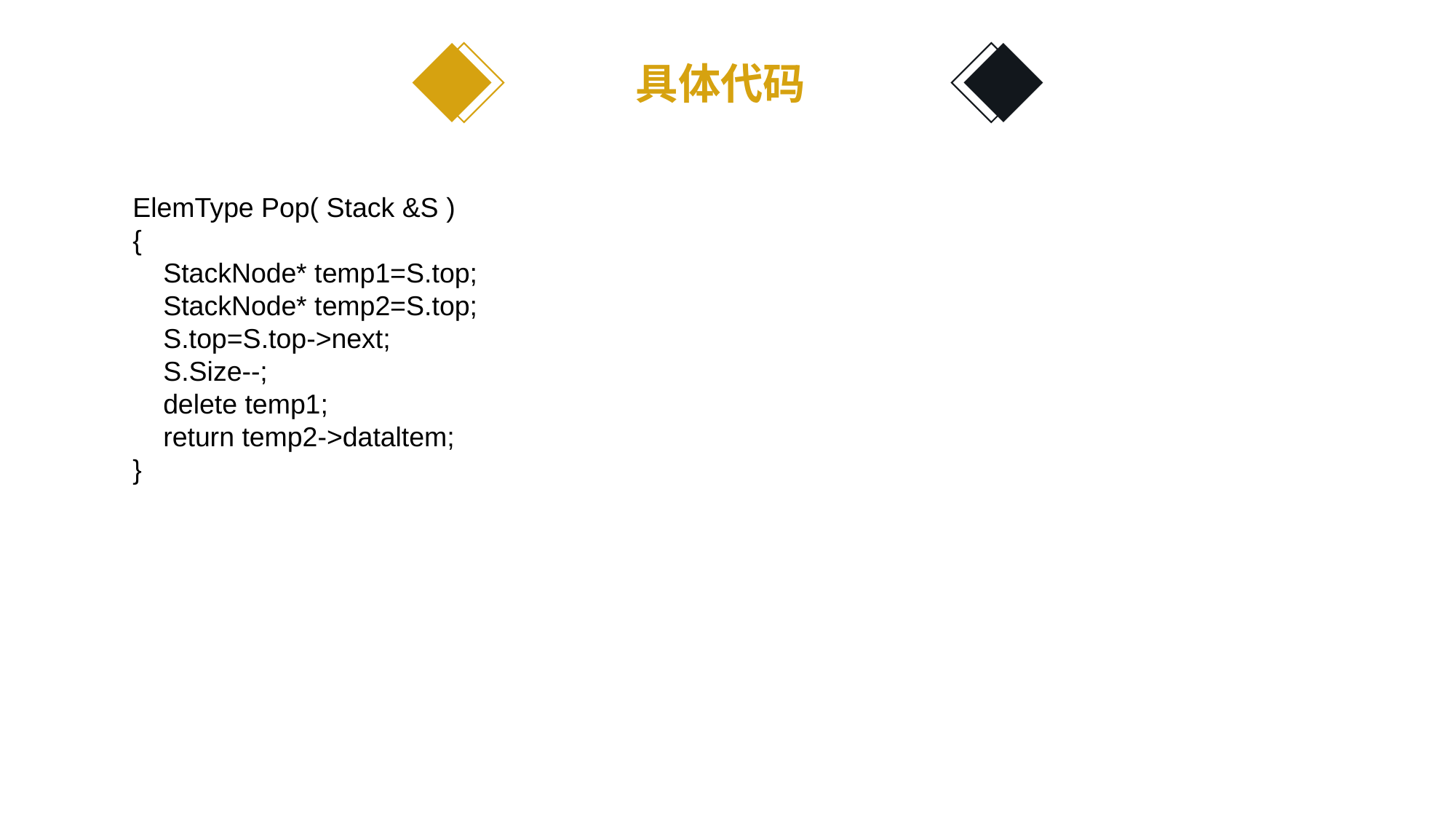

具体代码
ElemType Pop( Stack &S )
{
    StackNode* temp1=S.top;
    StackNode* temp2=S.top;
    S.top=S.top->next;
    S.Size--;
    delete temp1;
    return temp2->dataltem;
}